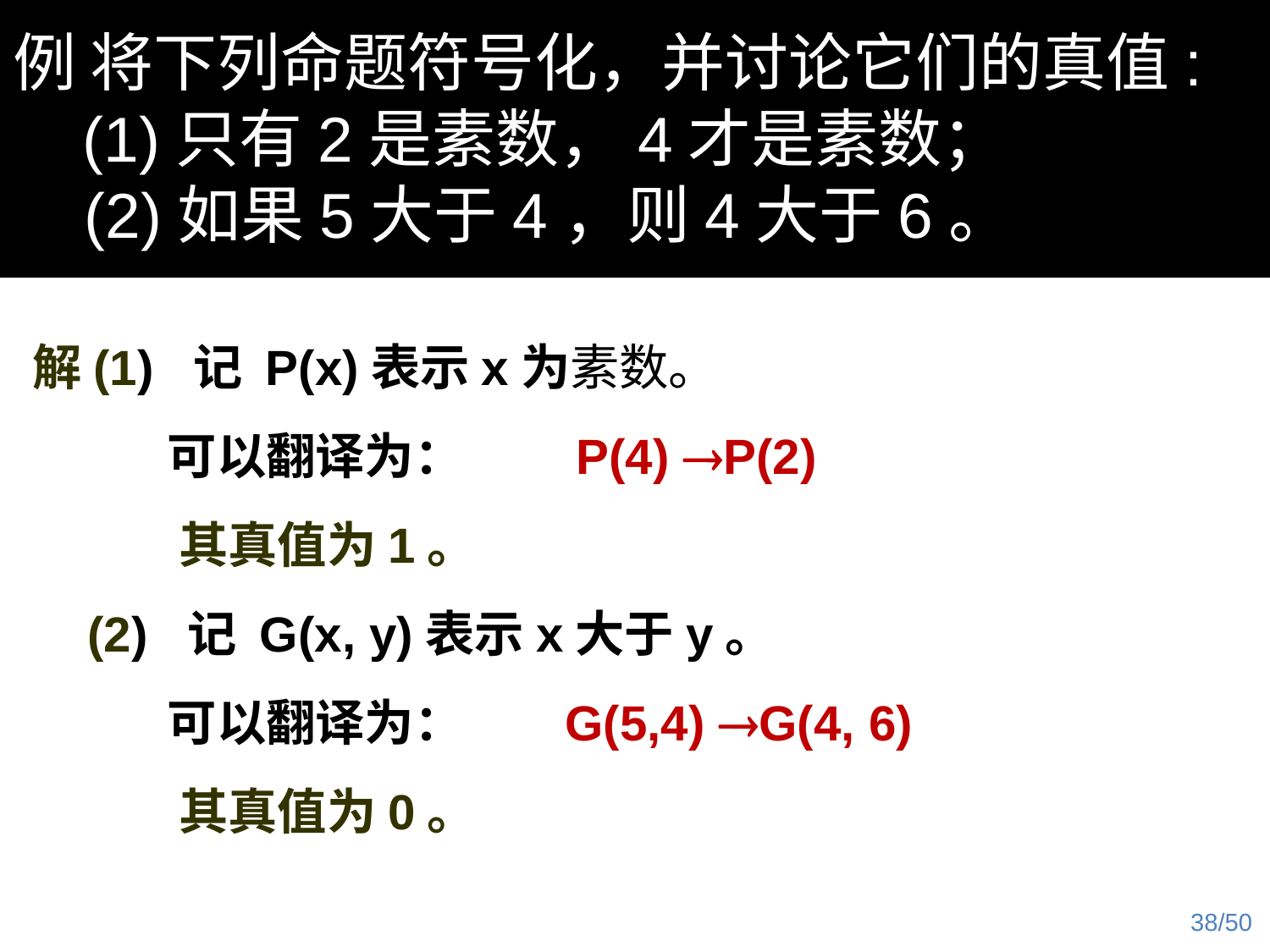

例 将下列命题符号化，并讨论它们的真值:
    (1)只有2是素数，4才是素数；
    (2)如果5大于4，则4大于6。
解(1)  记 P(x)表示x为素数。
           可以翻译为：         P(4) →P(2)
            其真值为1。
    (2)  记 G(x, y)表示x大于y。
           可以翻译为：        G(5,4) →G(4, 6)
            其真值为0。
38/50